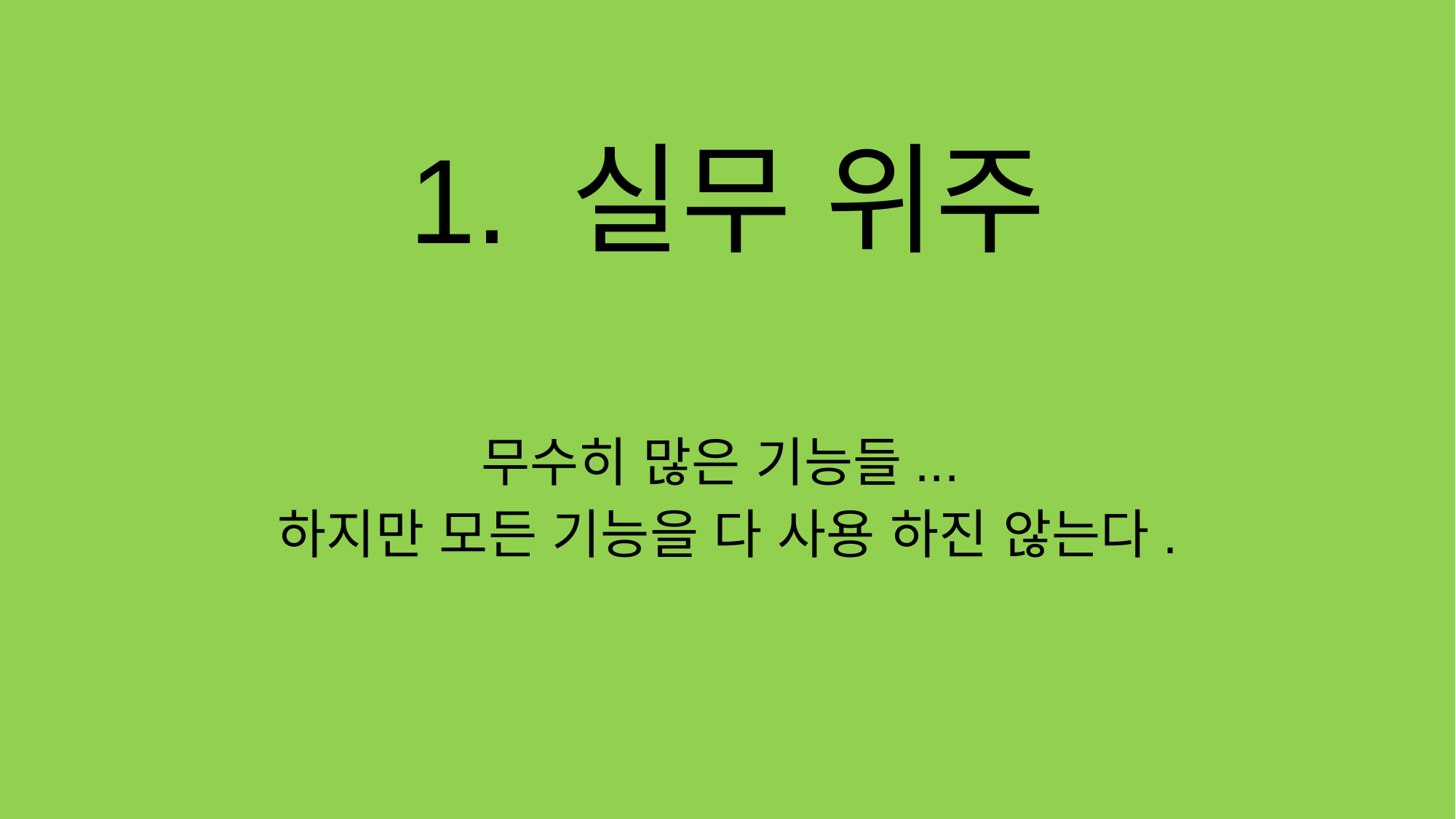

# 1. 실무 위주
무수히 많은 기능들...
하지만 모든 기능을 다 사용 하진 않는다.